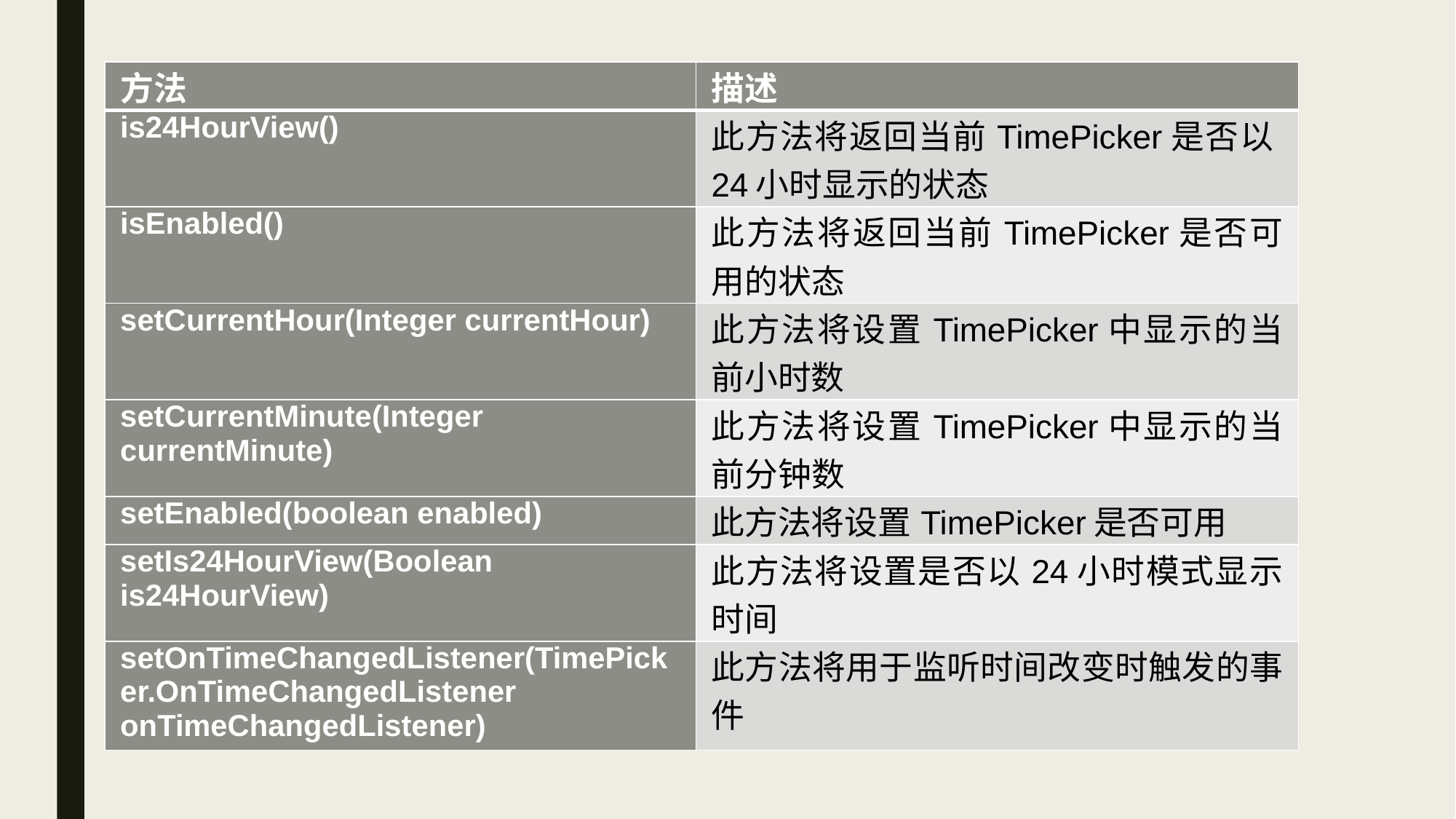

| 方法 | 描述 |
| --- | --- |
| is24HourView() | 此方法将返回当前TimePicker是否以24小时显示的状态 |
| isEnabled() | 此方法将返回当前TimePicker是否可用的状态 |
| setCurrentHour(Integer currentHour) | 此方法将设置TimePicker中显示的当前小时数 |
| setCurrentMinute(Integer currentMinute) | 此方法将设置TimePicker中显示的当前分钟数 |
| setEnabled(boolean enabled) | 此方法将设置TimePicker是否可用 |
| setIs24HourView(Boolean is24HourView) | 此方法将设置是否以24小时模式显示时间 |
| setOnTimeChangedListener(TimePicker.OnTimeChangedListener onTimeChangedListener) | 此方法将用于监听时间改变时触发的事件 |